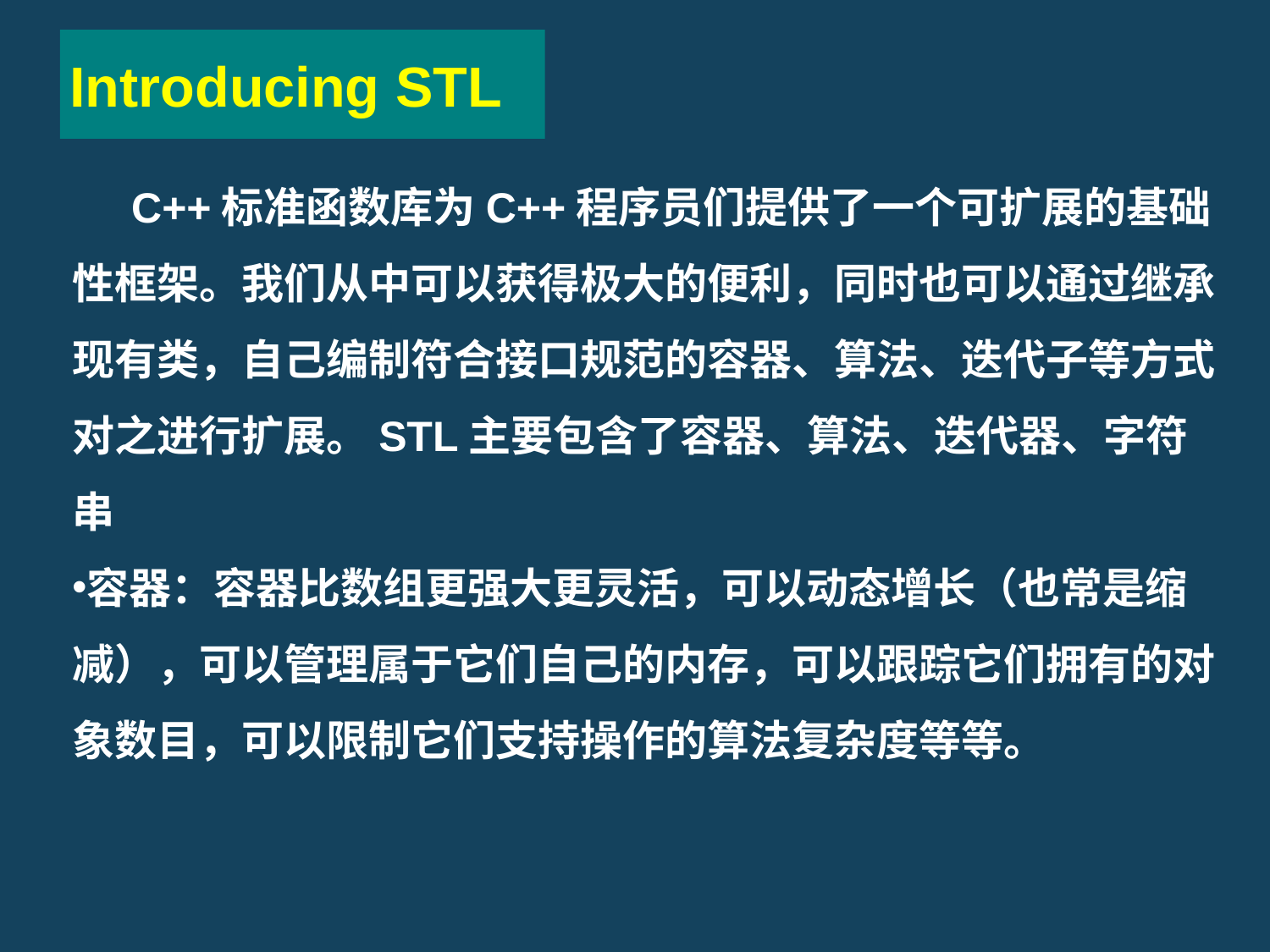

# Introducing STL
     C++标准函数库为C++程序员们提供了一个可扩展的基础性框架。我们从中可以获得极大的便利，同时也可以通过继承现有类，自己编制符合接口规范的容器、算法、迭代子等方式对之进行扩展。STL主要包含了容器、算法、迭代器、字符串
容器：容器比数组更强大更灵活，可以动态增长（也常是缩减），可以管理属于它们自己的内存，可以跟踪它们拥有的对象数目，可以限制它们支持操作的算法复杂度等等。